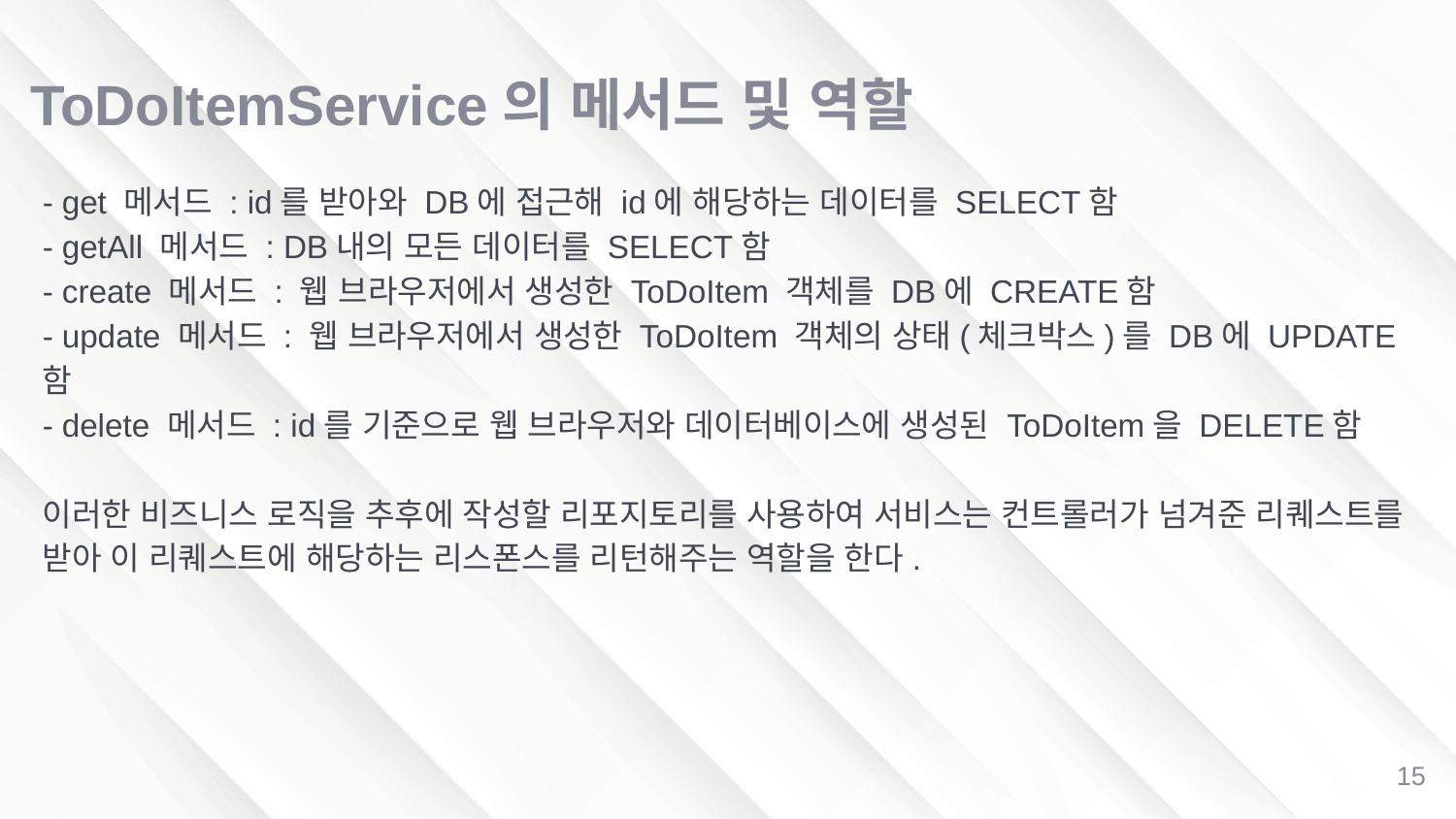

# ToDoItemService의 메서드 및 역할
- get 메서드 : id를 받아와 DB에 접근해 id에 해당하는 데이터를 SELECT함
- getAll 메서드 : DB내의 모든 데이터를 SELECT함
- create 메서드 : 웹 브라우저에서 생성한 ToDoItem 객체를 DB에 CREATE함
- update 메서드 : 웹 브라우저에서 생성한 ToDoItem 객체의 상태(체크박스)를 DB에 UPDATE함
- delete 메서드 : id를 기준으로 웹 브라우저와 데이터베이스에 생성된 ToDoItem을 DELETE함

이러한 비즈니스 로직을 추후에 작성할 리포지토리를 사용하여 서비스는 컨트롤러가 넘겨준 리퀘스트를 받아 이 리퀘스트에 해당하는 리스폰스를 리턴해주는 역할을 한다.
15